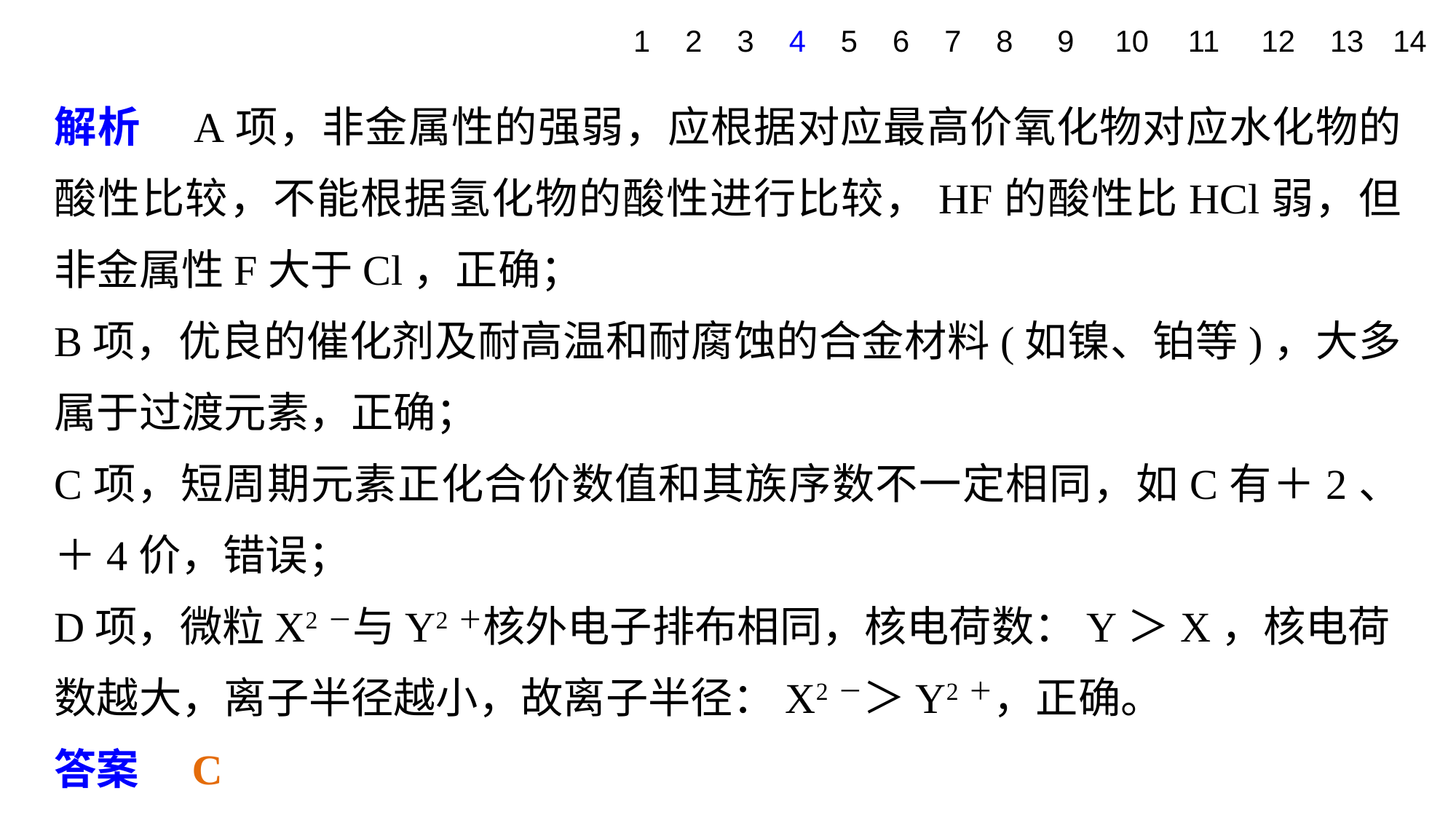

1
2
3
4
5
6
7
8
9
10
11
12
13
14
解析　A项，非金属性的强弱，应根据对应最高价氧化物对应水化物的酸性比较，不能根据氢化物的酸性进行比较，HF的酸性比HCl弱，但非金属性F大于Cl，正确；
B项，优良的催化剂及耐高温和耐腐蚀的合金材料(如镍、铂等)，大多属于过渡元素，正确；
C项，短周期元素正化合价数值和其族序数不一定相同，如C有＋2、＋4价，错误；
D项，微粒X2－与Y2＋核外电子排布相同，核电荷数：Y＞X，核电荷数越大，离子半径越小，故离子半径：X2－＞Y2＋，正确。
答案　C